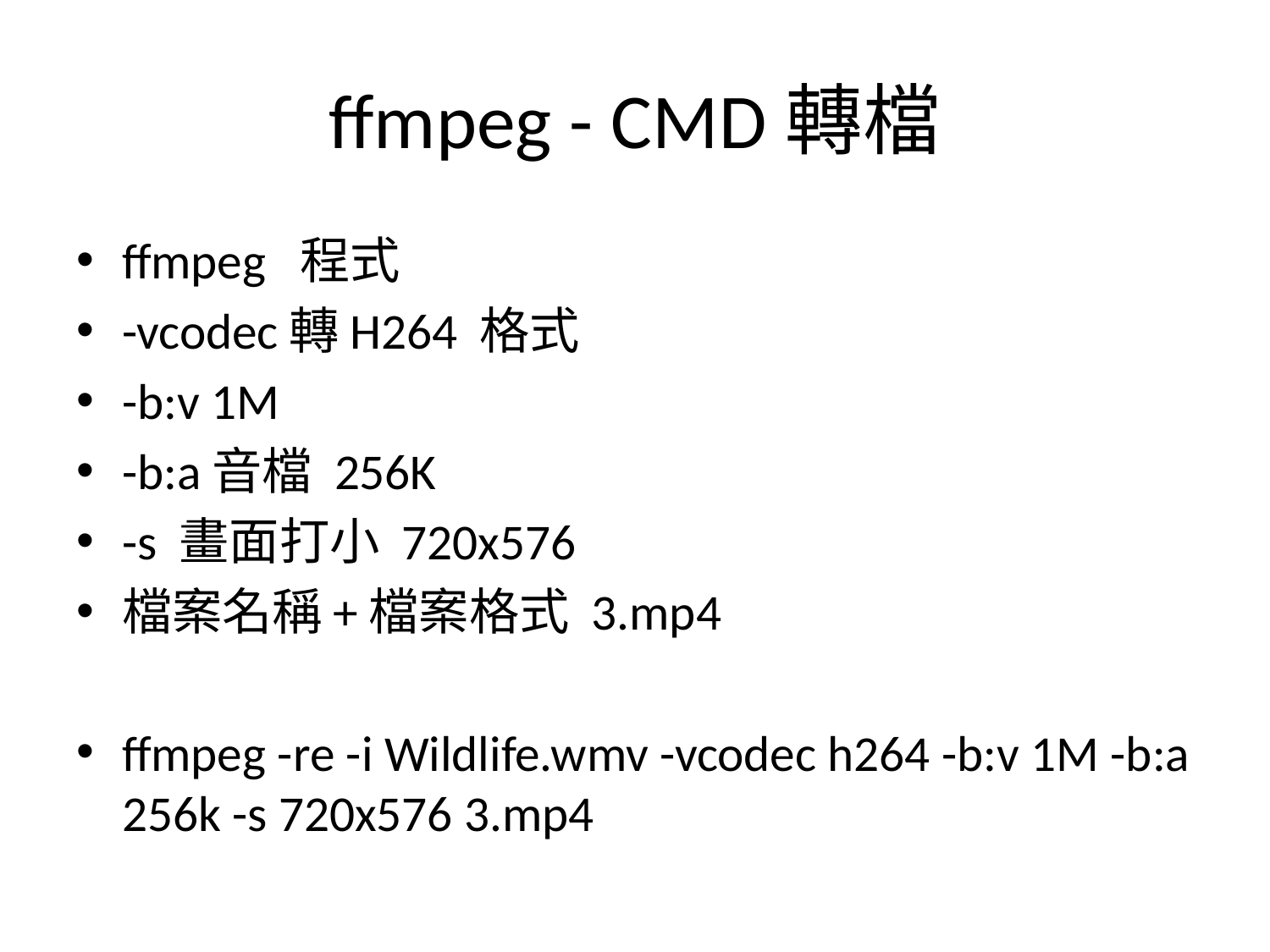

# ffmpeg - CMD轉檔
ffmpeg  程式
-vcodec轉H264 格式
-b:v 1M
-b:a音檔 256K
-s 畫面打小 720x576
檔案名稱+檔案格式 3.mp4

ffmpeg -re -i Wildlife.wmv -vcodec h264 -b:v 1M -b:a 256k -s 720x576 3.mp4